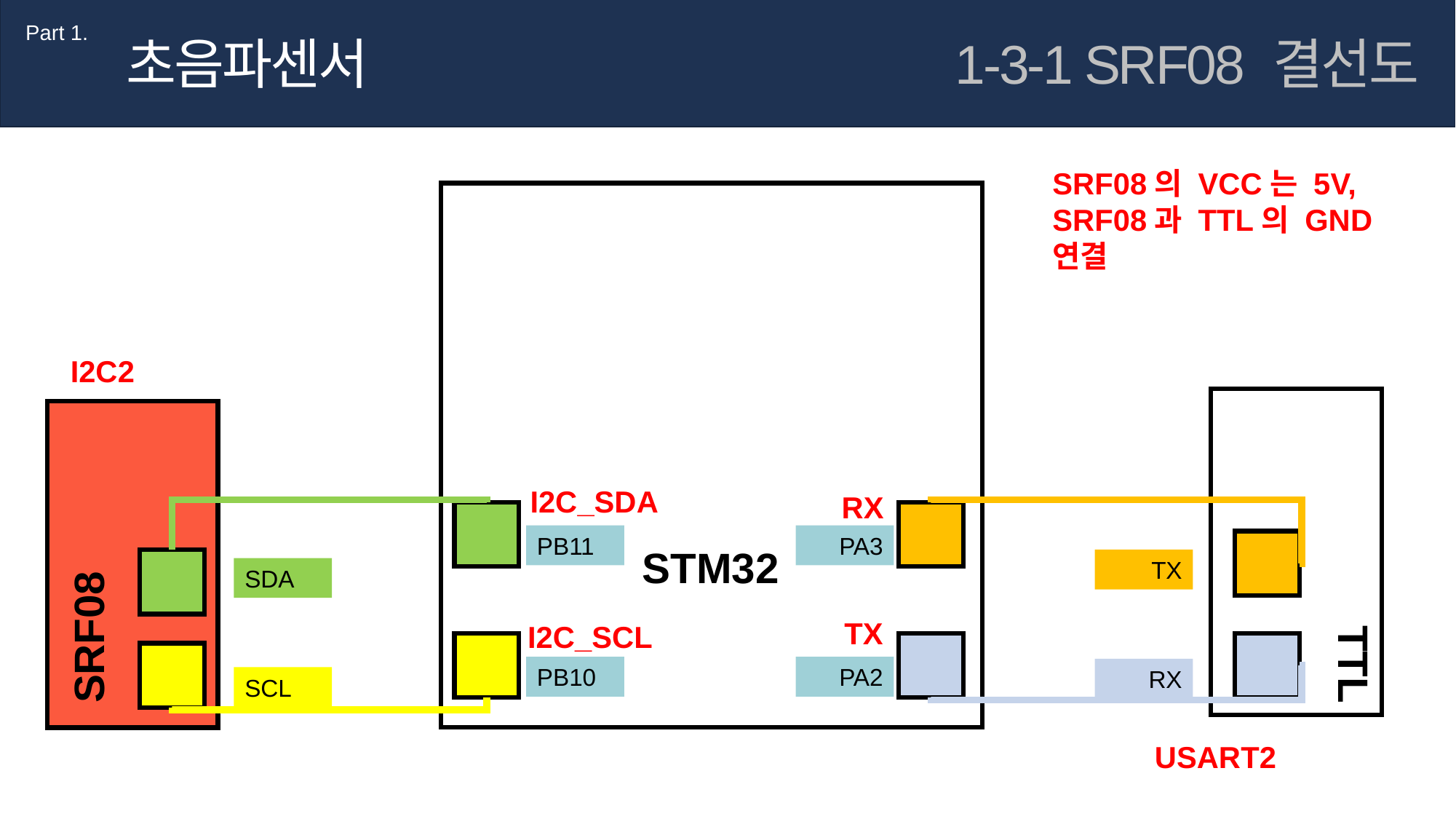

Part 1.
초음파센서
1-3-1 SRF08 결선도
SRF08의 VCC는 5V,
SRF08과 TTL의 GND연결

STM32

I2C2

TTL

SRF08

I2C_SDA
RX

PB11
PA3
TX
SDA
TX
I2C_SCL

PB10
PA2
RX
SCL
USART2